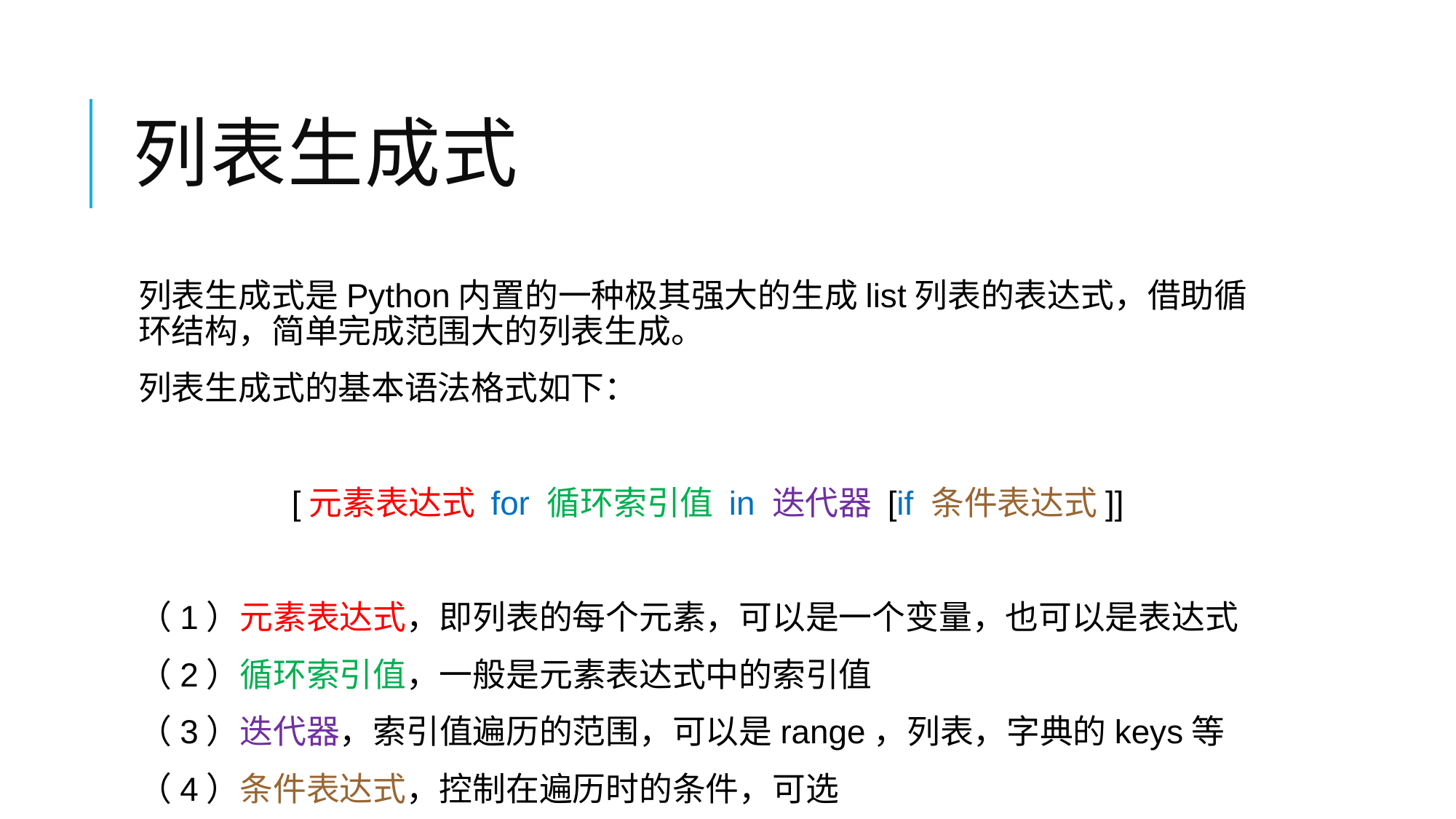

# 列表生成式
列表生成式是Python内置的一种极其强大的生成list列表的表达式，借助循环结构，简单完成范围大的列表生成。
列表生成式的基本语法格式如下：

[元素表达式 for 循环索引值 in 迭代器 [if 条件表达式]]

（1）元素表达式，即列表的每个元素，可以是一个变量，也可以是表达式
（2）循环索引值，一般是元素表达式中的索引值
（3）迭代器，索引值遍历的范围，可以是range，列表，字典的keys等
（4）条件表达式，控制在遍历时的条件，可选